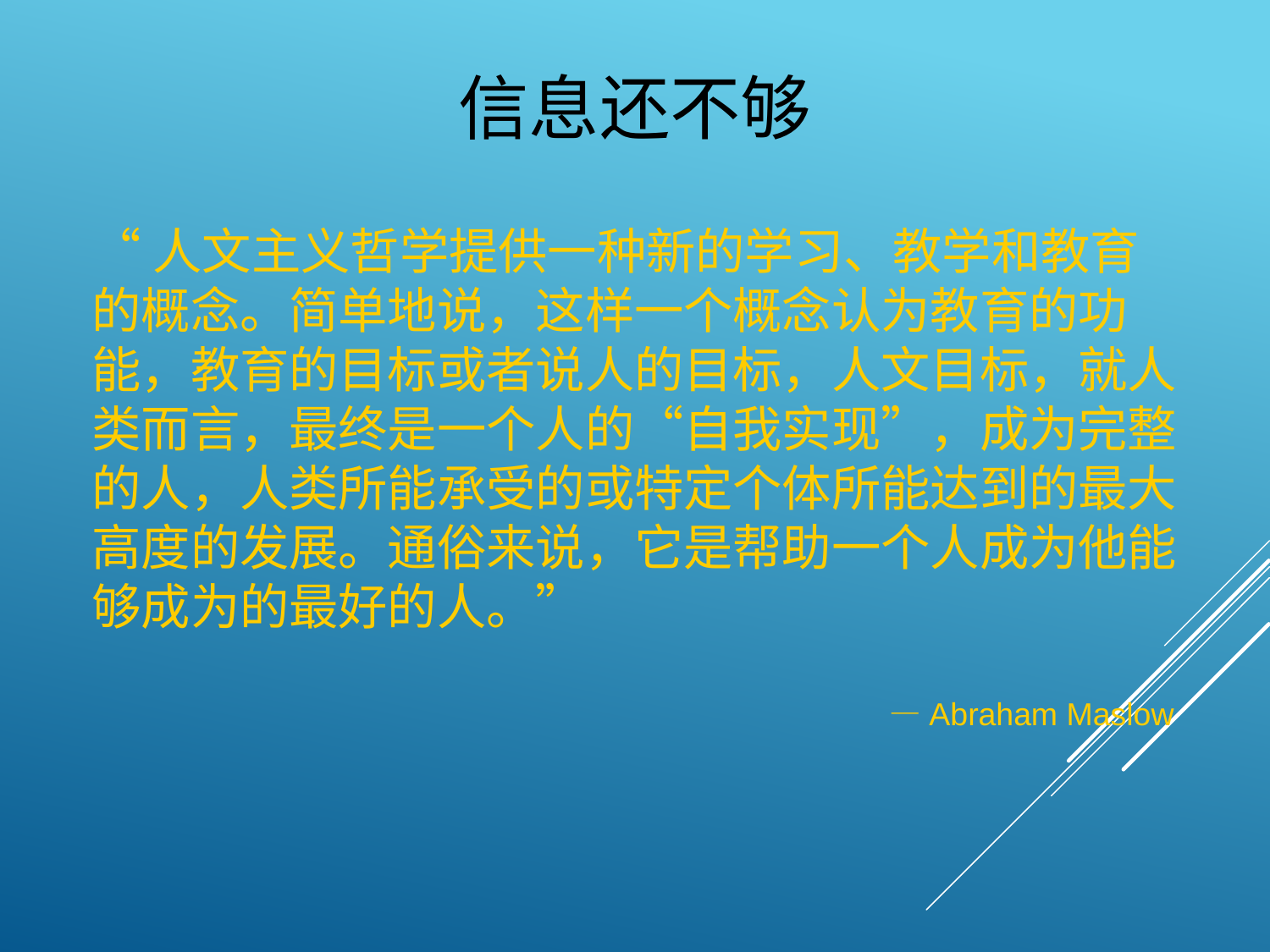

信息还不够
“人文主义哲学提供一种新的学习、教学和教育的概念。简单地说，这样一个概念认为教育的功能，教育的目标或者说人的目标，人文目标，就人类而言，最终是一个人的“自我实现”，成为完整的人，人类所能承受的或特定个体所能达到的最大高度的发展。通俗来说，它是帮助一个人成为他能够成为的最好的人。”
						     —Abraham Maslow